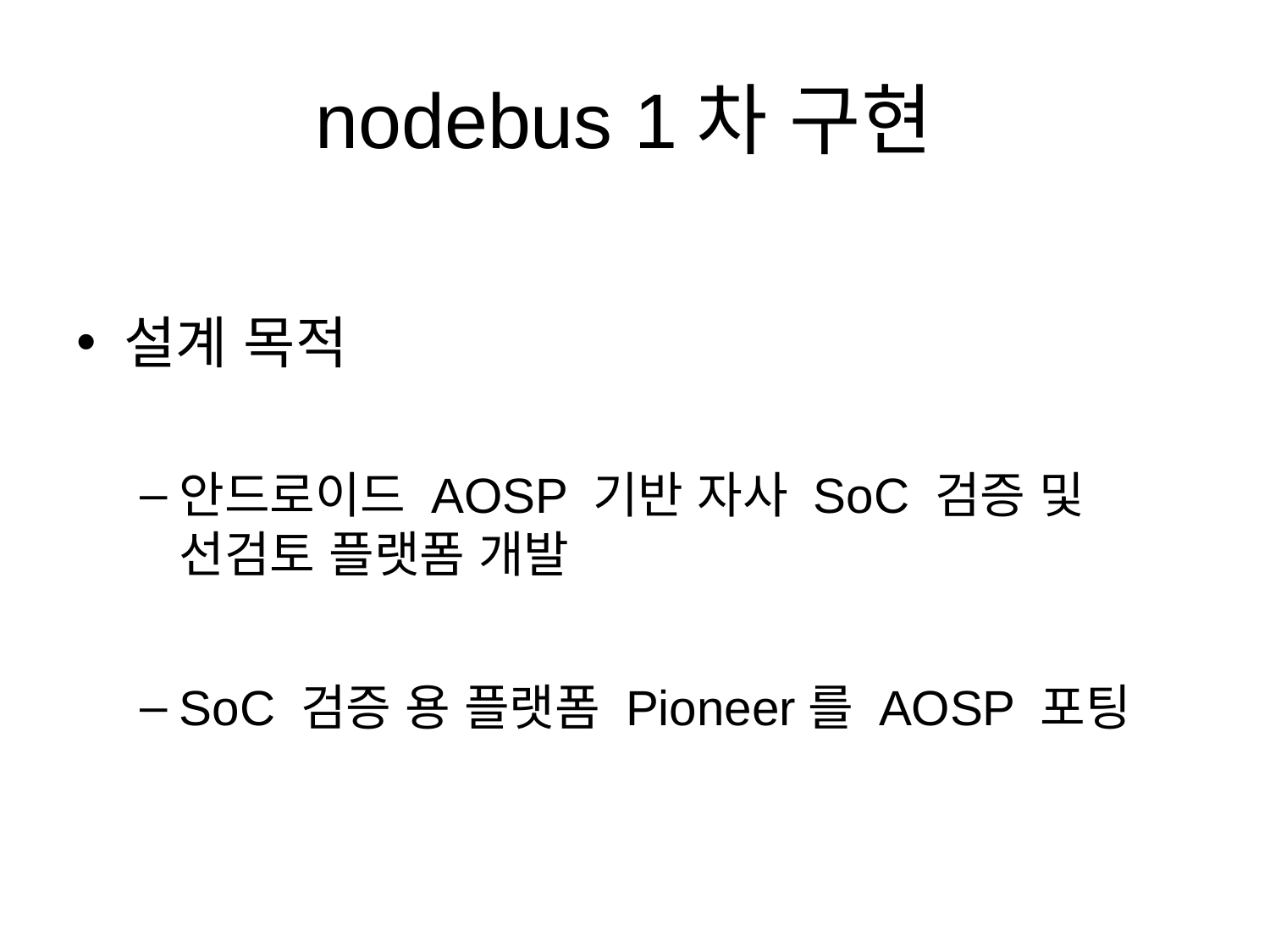

# nodebus 1차 구현

설계 목적

안드로이드 AOSP 기반 자사 SoC 검증 및 선검토 플랫폼 개발

SoC 검증 용 플랫폼 Pioneer를 AOSP 포팅